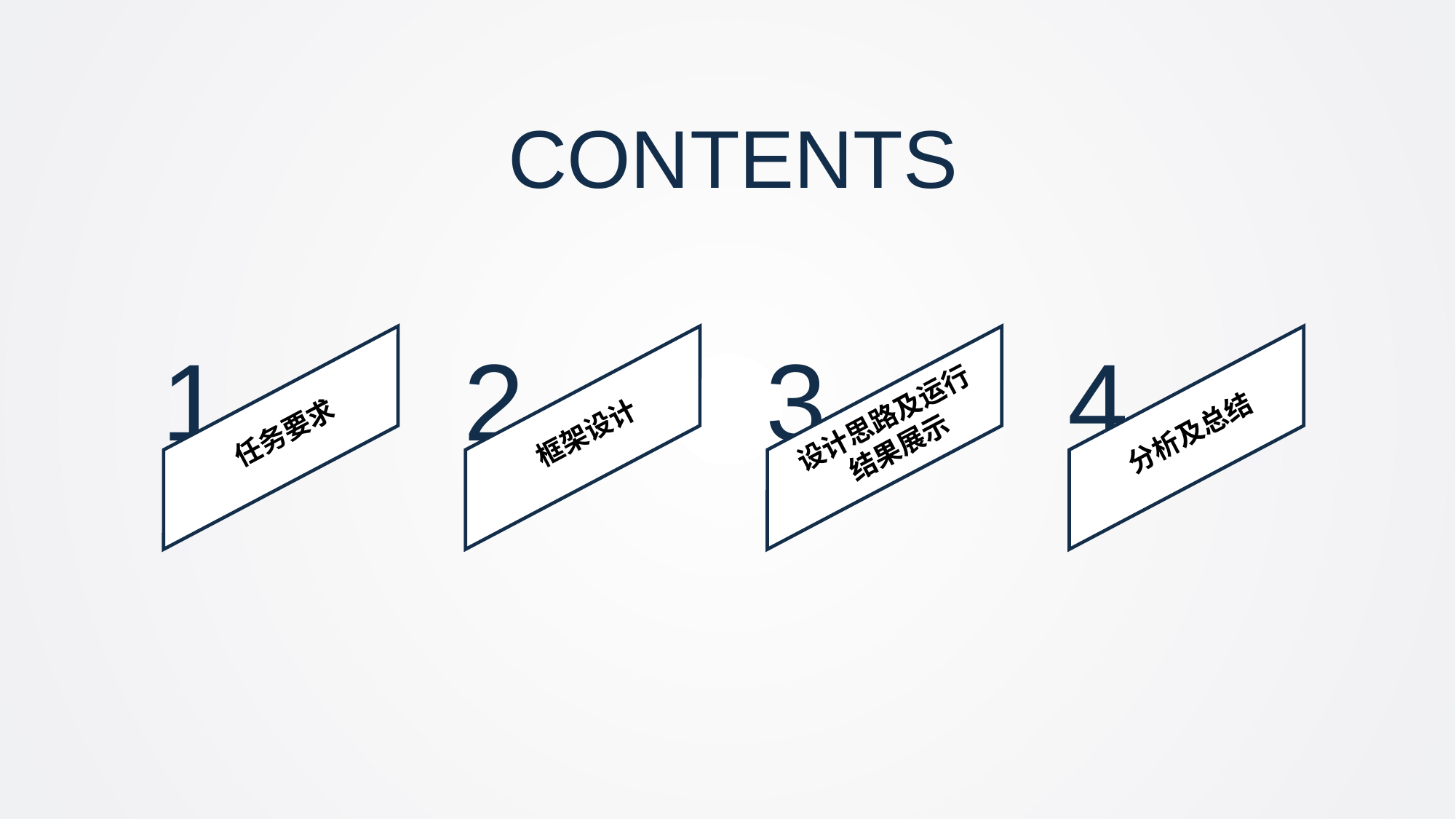

CONTENTS
1

任务要求
2

框架设计
4

分析及总结
3

设计思路及运行结果展示